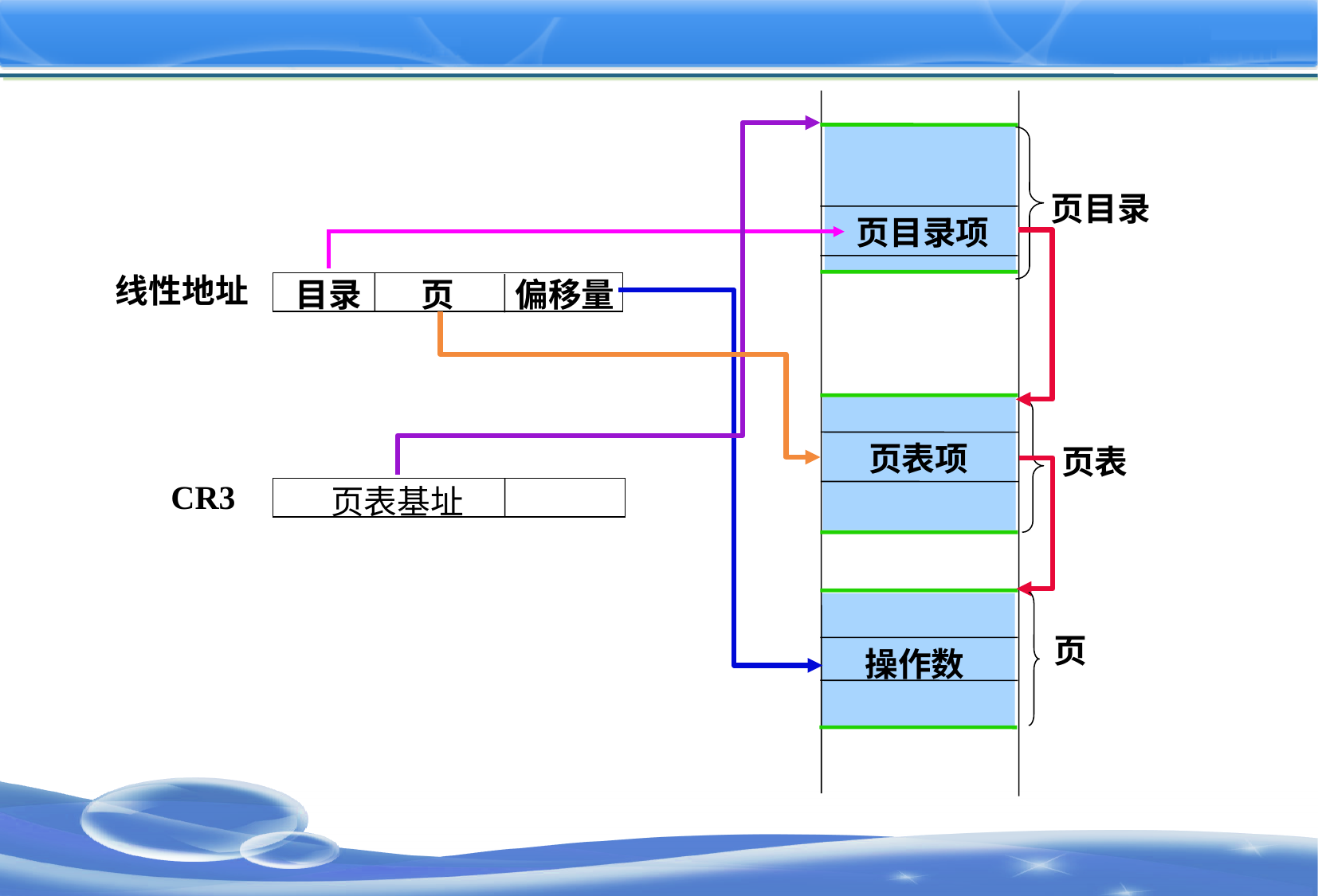

#

页目录
页目录项

线性地址
页
偏移量
目录

页表项

页表

CR3
页表基址

页

操作数